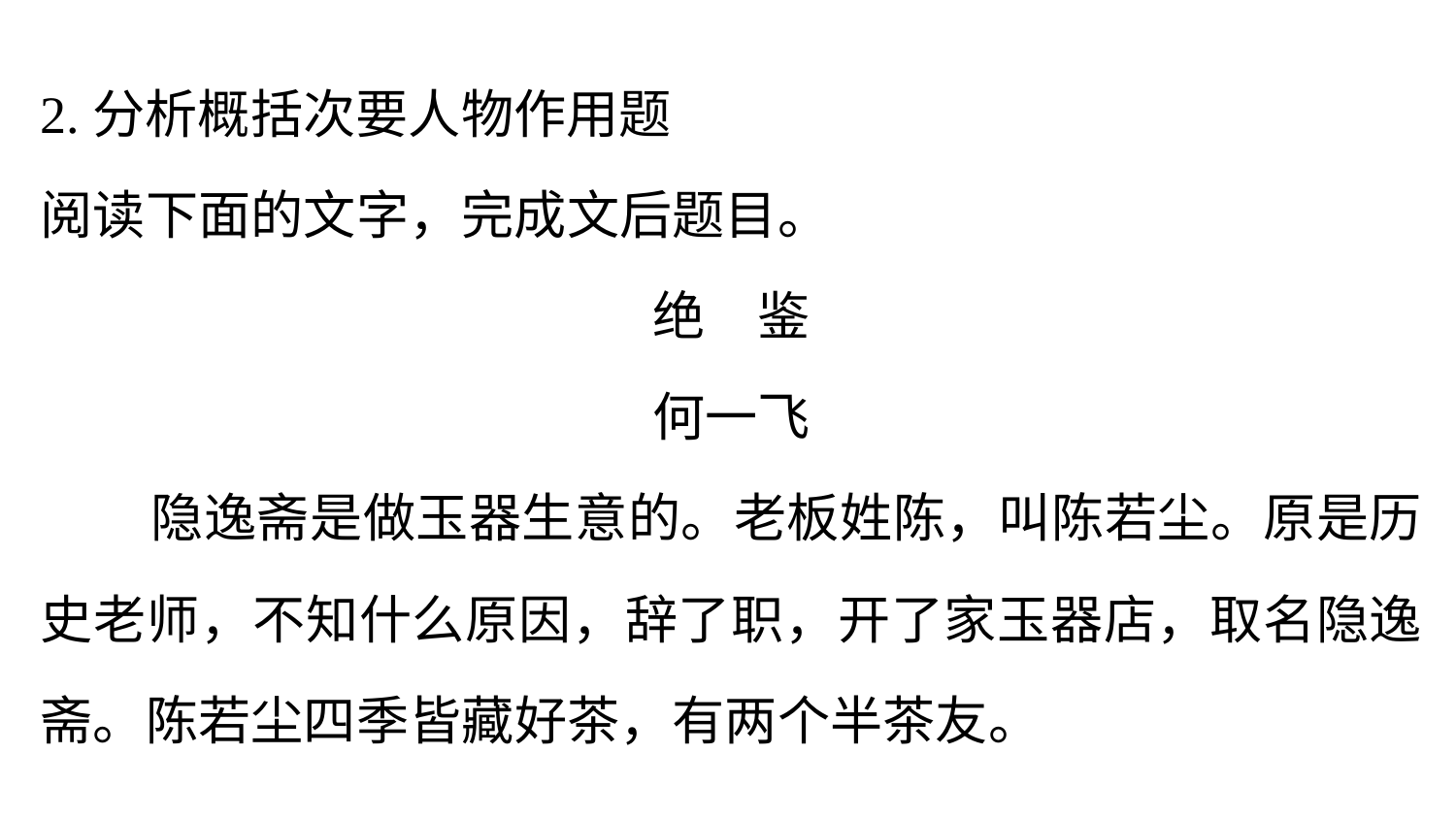

2.分析概括次要人物作用题
阅读下面的文字，完成文后题目。
绝　鉴
何一飞
        隐逸斋是做玉器生意的。老板姓陈，叫陈若尘。原是历史老师，不知什么原因，辞了职，开了家玉器店，取名隐逸斋。陈若尘四季皆藏好茶，有两个半茶友。